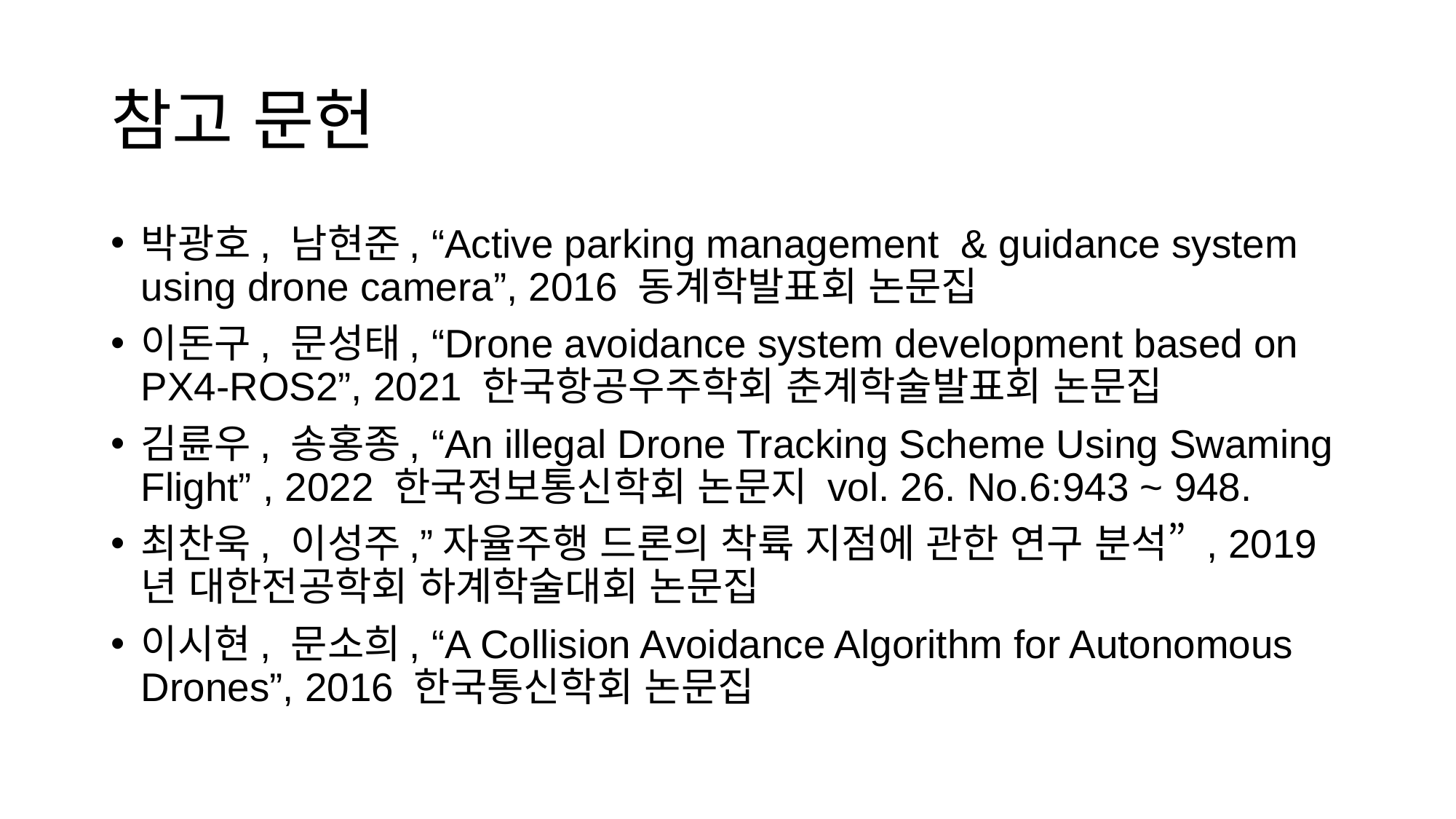

# 참고 문헌
박광호, 남현준, “Active parking management  & guidance system using drone camera”, 2016 동계학발표회 논문집
이돈구, 문성태, “Drone avoidance system development based on PX4-ROS2”, 2021 한국항공우주학회 춘계학술발표회 논문집
김륜우, 송홍종, “An illegal Drone Tracking Scheme Using Swaming Flight” , 2022 한국정보통신학회 논문지 vol. 26. No.6:943 ~ 948.
최찬욱, 이성주,”자율주행 드론의 착륙 지점에 관한 연구 분석” , 2019년 대한전공학회 하계학술대회 논문집
이시현, 문소희, “A Collision Avoidance Algorithm for Autonomous Drones”, 2016 한국통신학회 논문집